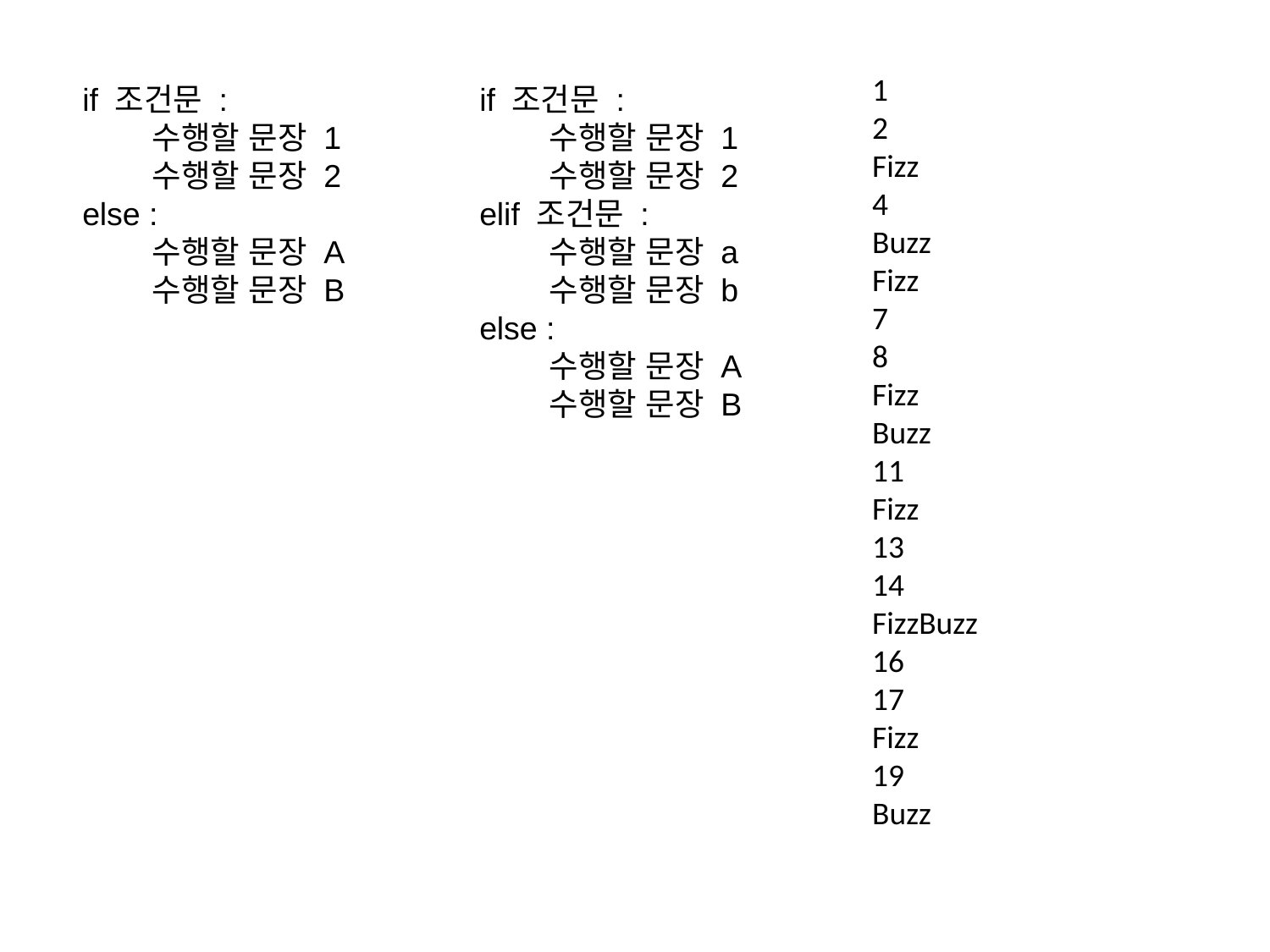

1
2
Fizz
4
Buzz
Fizz
7
8
Fizz
Buzz
11
Fizz
13
14
FizzBuzz
16
17
Fizz
19
Buzz
if 조건문 :
       수행할 문장 1
       수행할 문장 2
else :
       수행할 문장 A
       수행할 문장 B

if 조건문 :
       수행할 문장 1
       수행할 문장 2
elif 조건문 :
       수행할 문장 a
       수행할 문장 b
else :
       수행할 문장 A
       수행할 문장 B